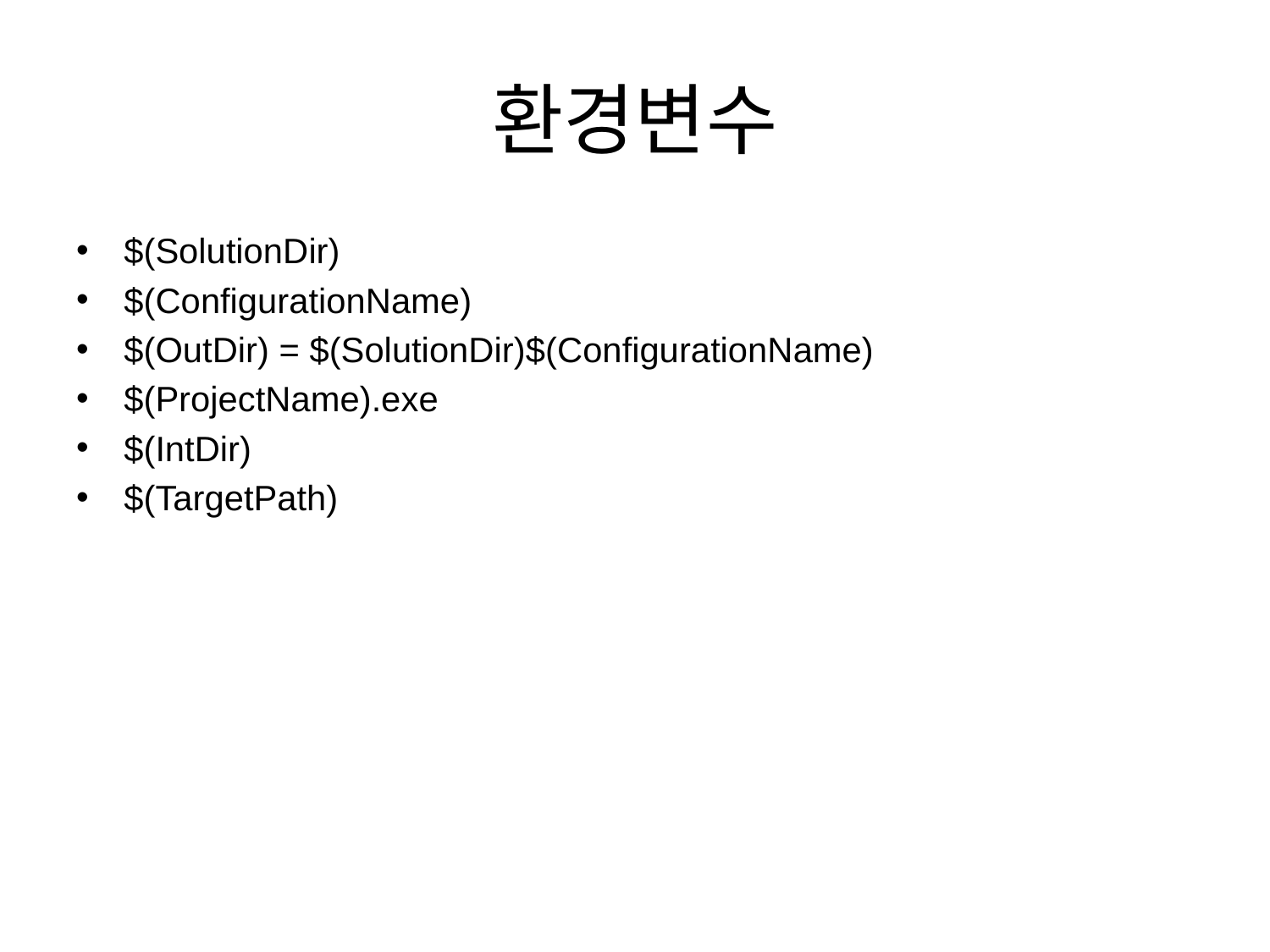

# 환경변수
$(SolutionDir)
$(ConfigurationName)
$(OutDir) = $(SolutionDir)$(ConfigurationName)
$(ProjectName).exe
$(IntDir)
$(TargetPath)